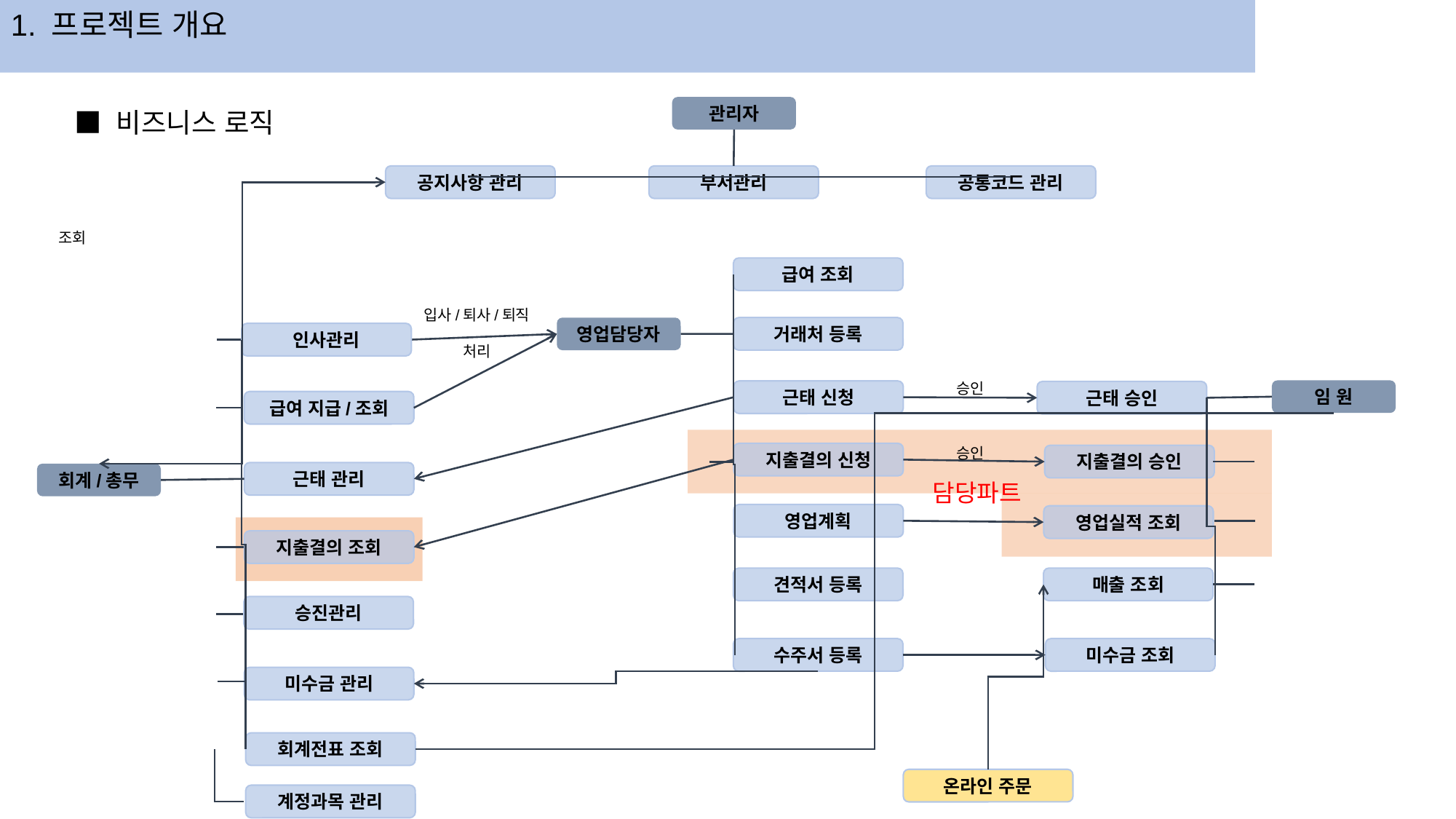

1. 프로젝트 개요
관리자
공통코드 관리
공지사항 관리
부서관리
조회
급여 조회
입사/퇴사/퇴직

처리
거래처 등록
영업담당자
인사관리
승인
임 원
근태 신청
근태 승인
급여 지급/조회
승인
지출결의 신청
지출결의 승인
근태 관리
회계/총무
영업계획
영업실적 조회
지출결의 조회
견적서 등록
매출 조회
승진관리
수주서 등록
미수금 조회
미수금 관리
회계전표 조회
온라인 주문
계정과목 관리
■ 비즈니스 로직

담당파트